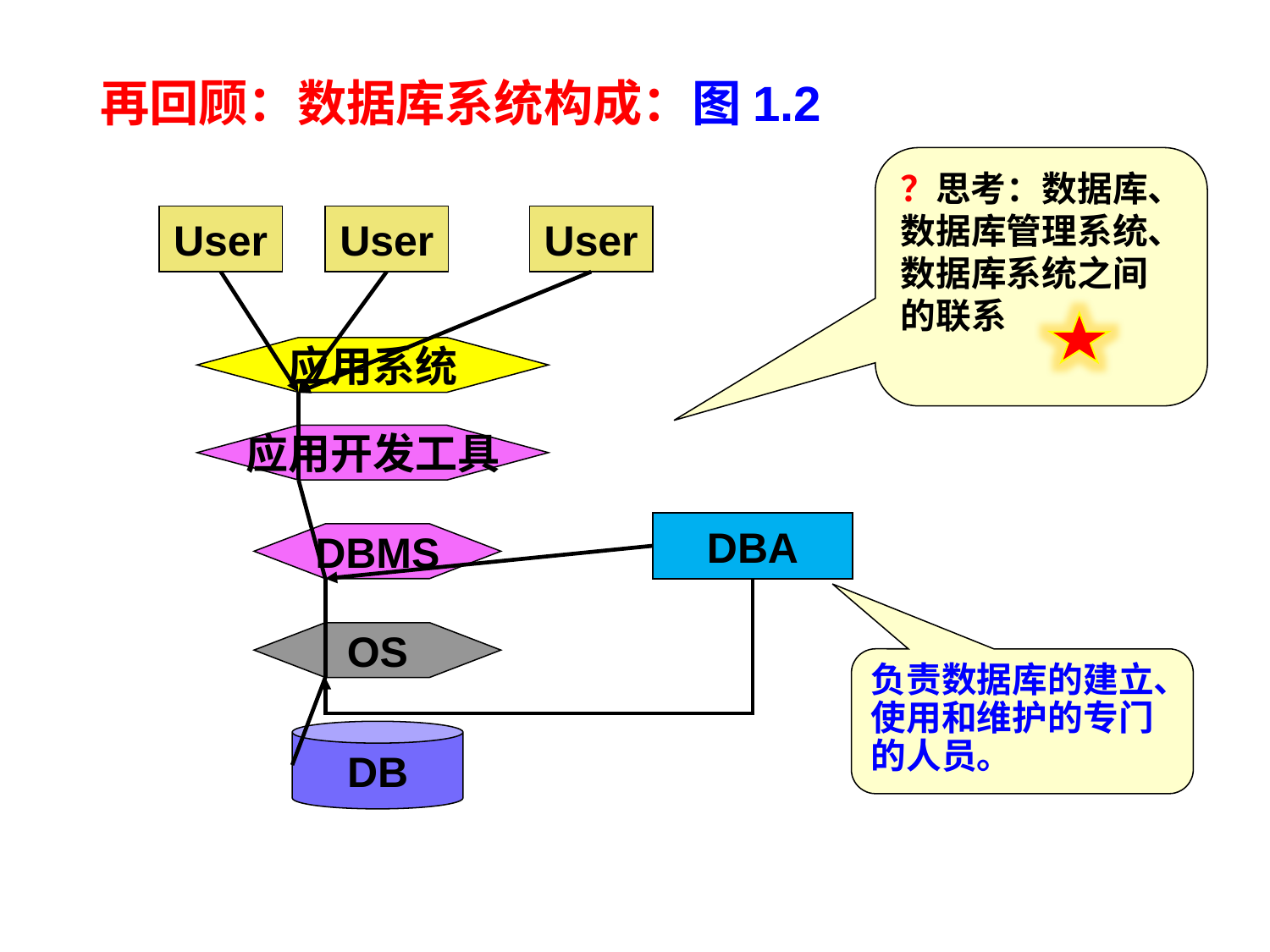

# 再回顾：数据库系统构成：图1.2
？思考：数据库、数据库管理系统、数据库系统之间的联系
User
User
User
应用系统
应用开发工具
DBA
DBMS
OS
DB

负责数据库的建立、使用和维护的专门的人员。